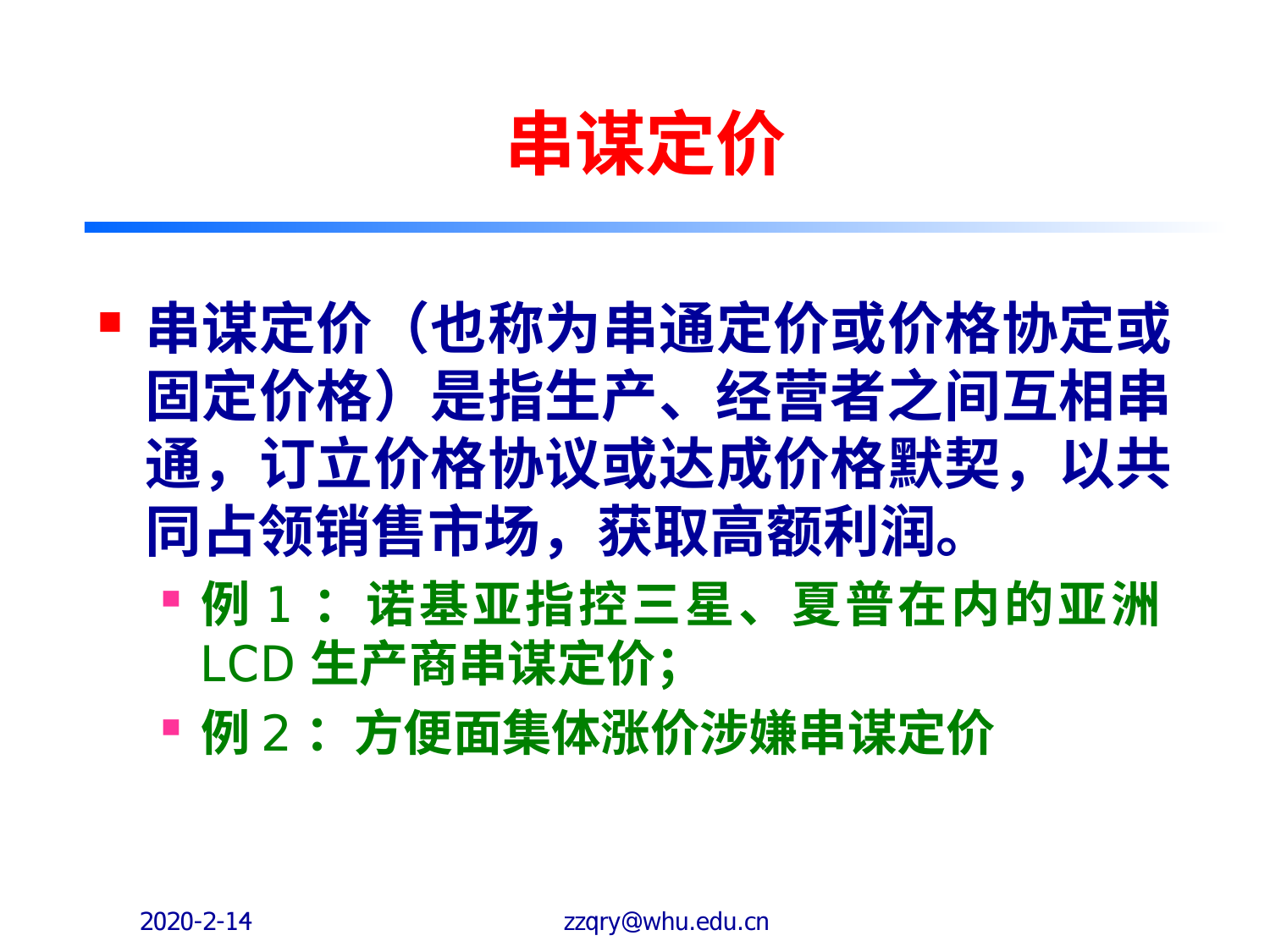

# 串谋定价
串谋定价（也称为串通定价或价格协定或固定价格）是指生产、经营者之间互相串通，订立价格协议或达成价格默契，以共同占领销售市场，获取高额利润。
例1：诺基亚指控三星、夏普在内的亚洲LCD生产商串谋定价；
例2：方便面集体涨价涉嫌串谋定价
2020-2-14
zzqry@whu.edu.cn